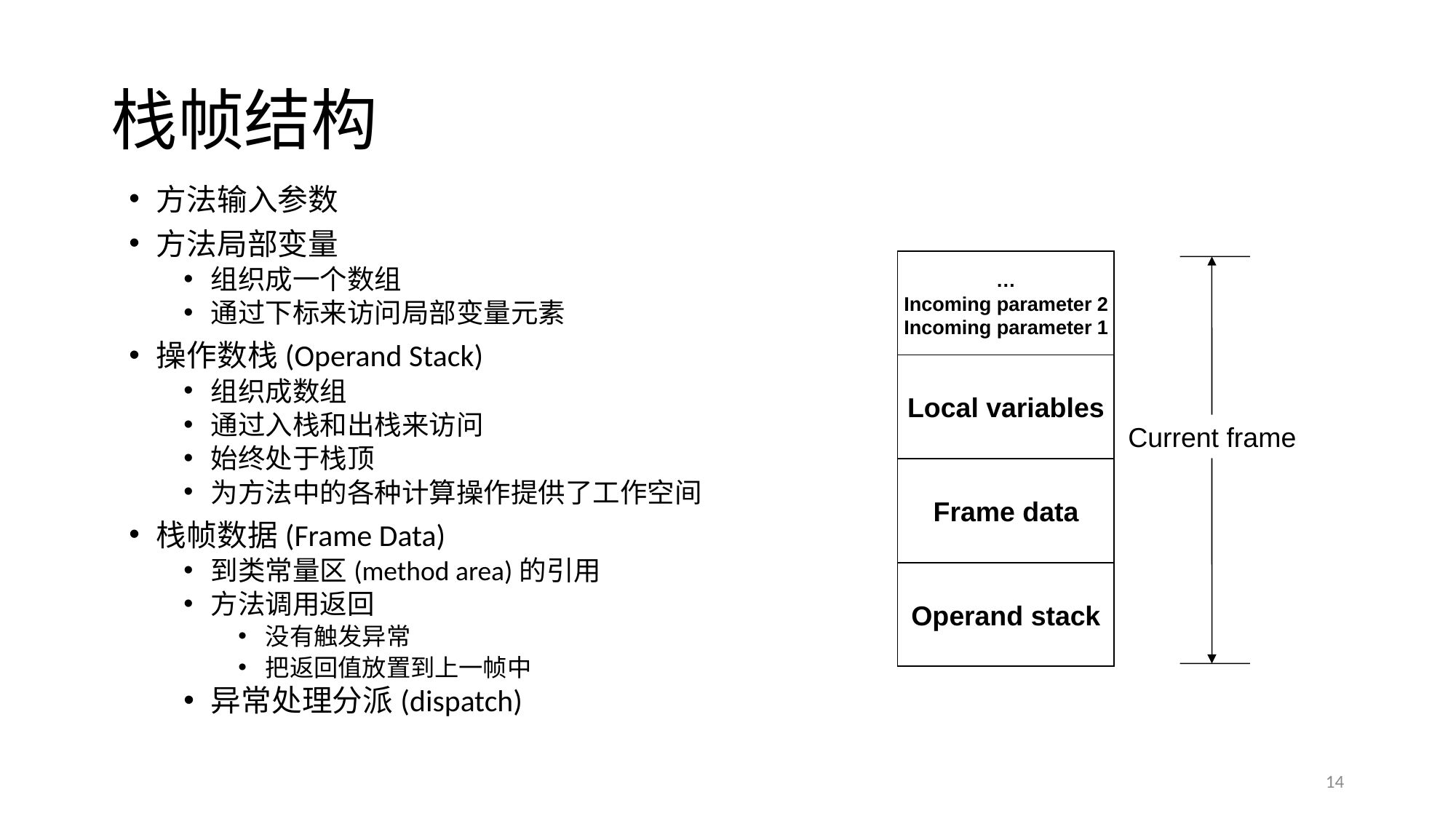

# 栈帧结构
方法输入参数
方法局部变量
组织成一个数组
通过下标来访问局部变量元素
操作数栈(Operand Stack)
组织成数组
通过入栈和出栈来访问
始终处于栈顶
为方法中的各种计算操作提供了工作空间
栈帧数据(Frame Data)
到类常量区(method area)的引用
方法调用返回
没有触发异常
把返回值放置到上一帧中
异常处理分派(dispatch)
…
Incoming parameter 2
Incoming parameter 1

Local variables
Current frame
Frame data
Operand stack

14